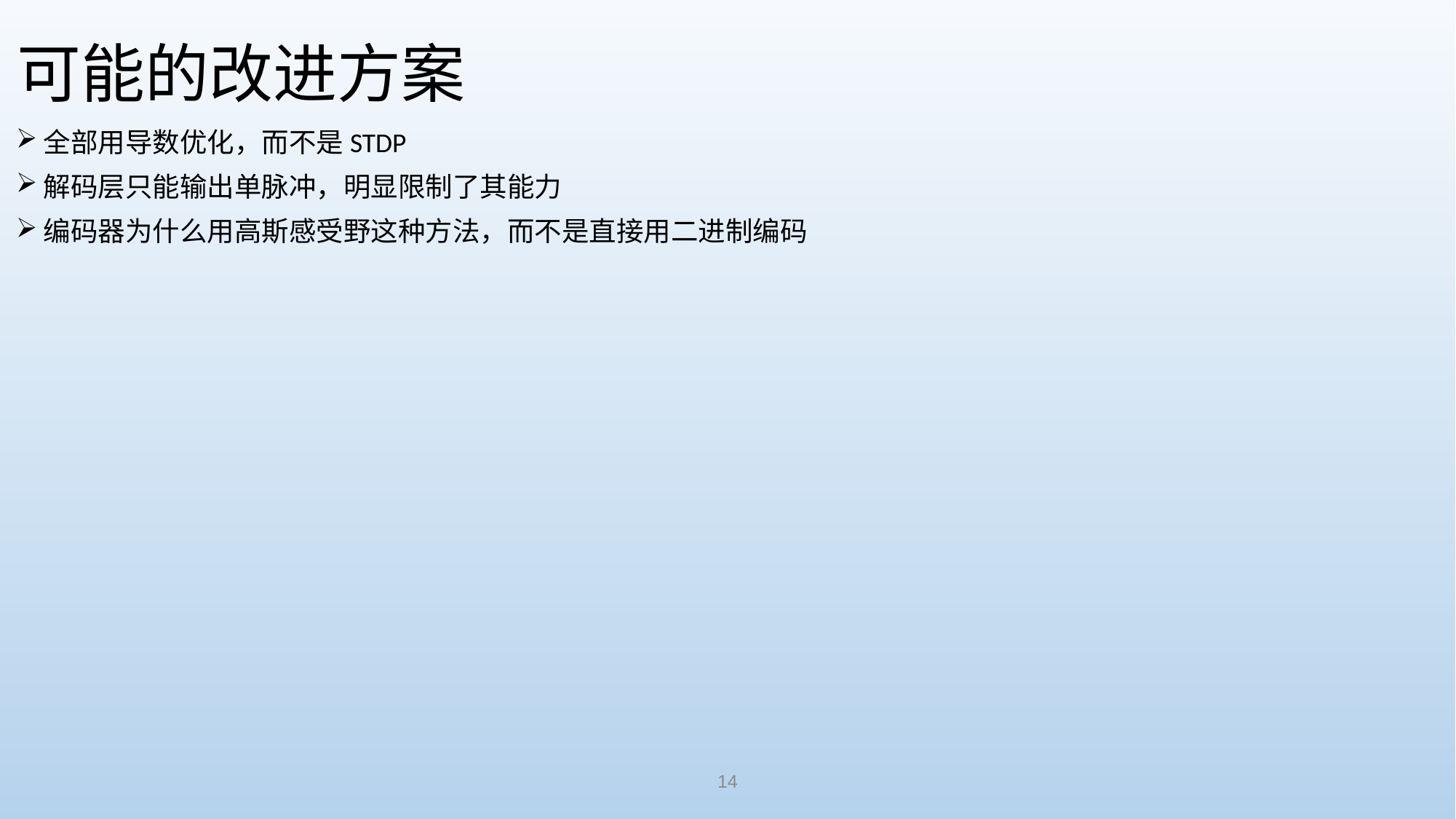

# 可能的改进方案
全部用导数优化，而不是STDP
解码层只能输出单脉冲，明显限制了其能力
编码器为什么用高斯感受野这种方法，而不是直接用二进制编码

14